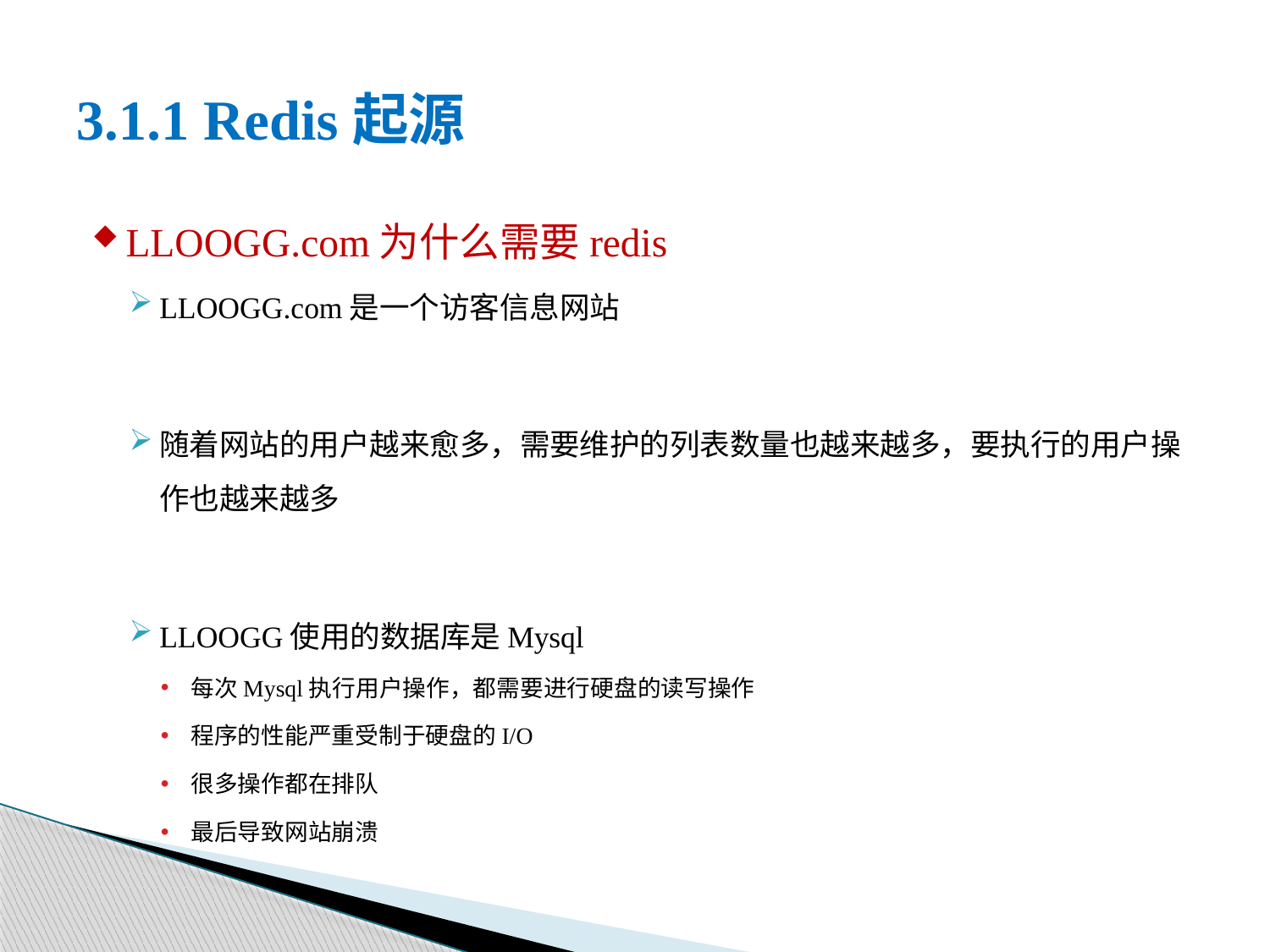

# 3.1.1 Redis起源
LLOOGG.com为什么需要redis
LLOOGG.com是一个访客信息网站

随着网站的用户越来愈多，需要维护的列表数量也越来越多，要执行的用户操作也越来越多

LLOOGG使用的数据库是Mysql
每次Mysql执行用户操作，都需要进行硬盘的读写操作
程序的性能严重受制于硬盘的I/O
很多操作都在排队
最后导致网站崩溃